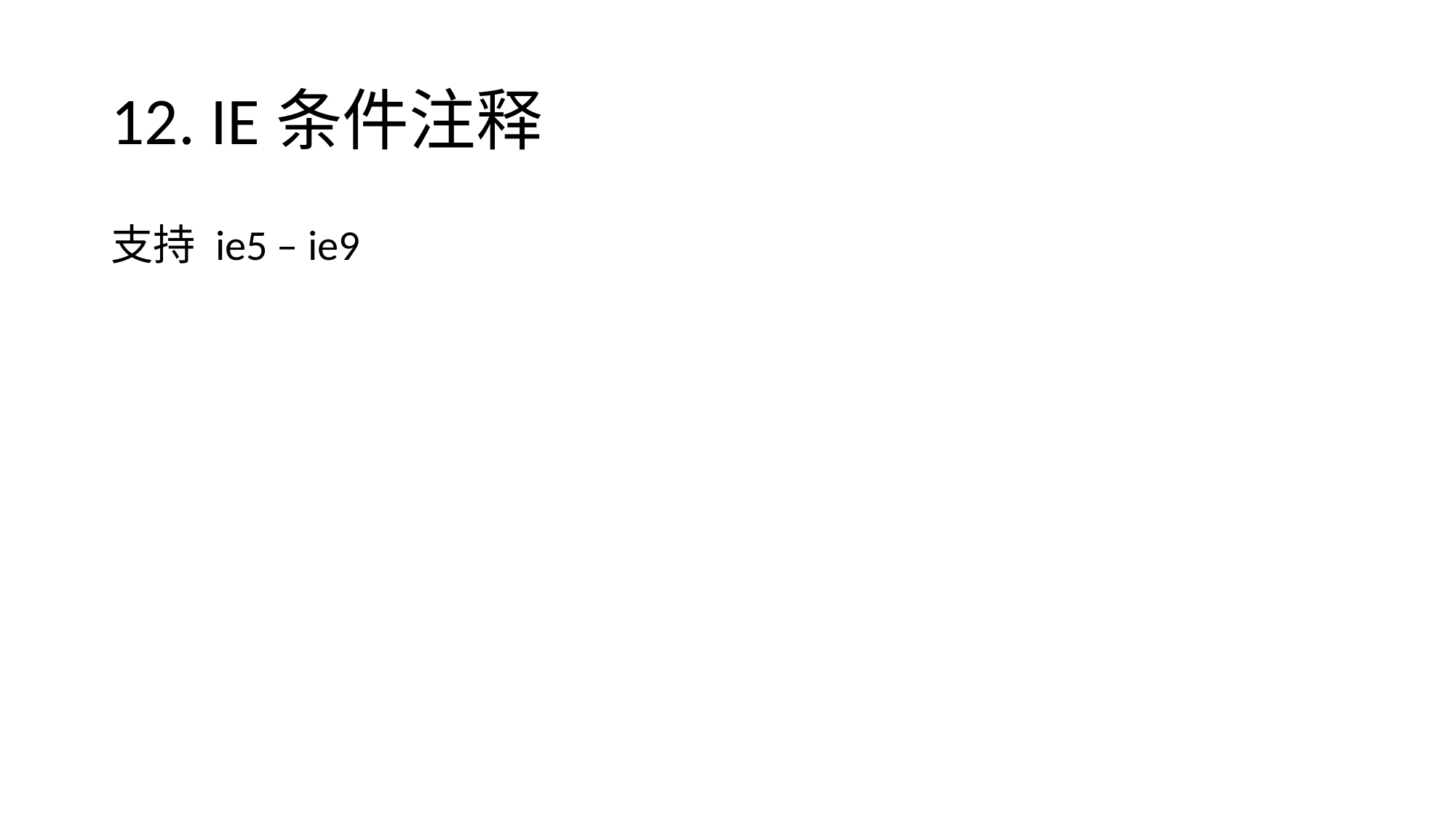

# 12. IE条件注释
支持 ie5 – ie9